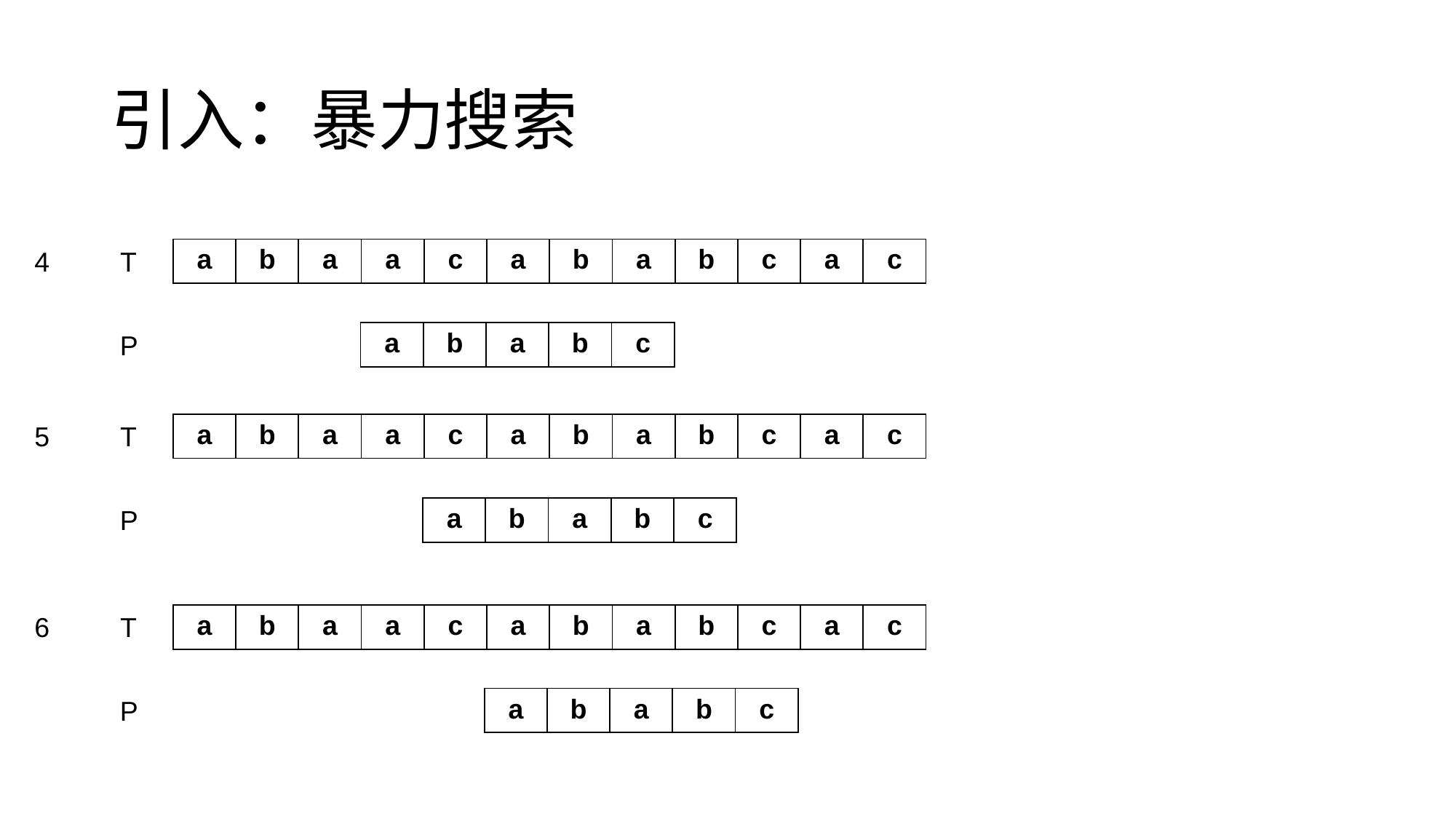

# 引入：暴力搜索
4
T
| a | b | a | a | c | a | b | a | b | c | a | c |
| --- | --- | --- | --- | --- | --- | --- | --- | --- | --- | --- | --- |
| a | b | a | b | c |
| --- | --- | --- | --- | --- |
P
5
T
| a | b | a | a | c | a | b | a | b | c | a | c |
| --- | --- | --- | --- | --- | --- | --- | --- | --- | --- | --- | --- |
P
| a | b | a | b | c |
| --- | --- | --- | --- | --- |
6
T
| a | b | a | a | c | a | b | a | b | c | a | c |
| --- | --- | --- | --- | --- | --- | --- | --- | --- | --- | --- | --- |
| a | b | a | b | c |
| --- | --- | --- | --- | --- |
P